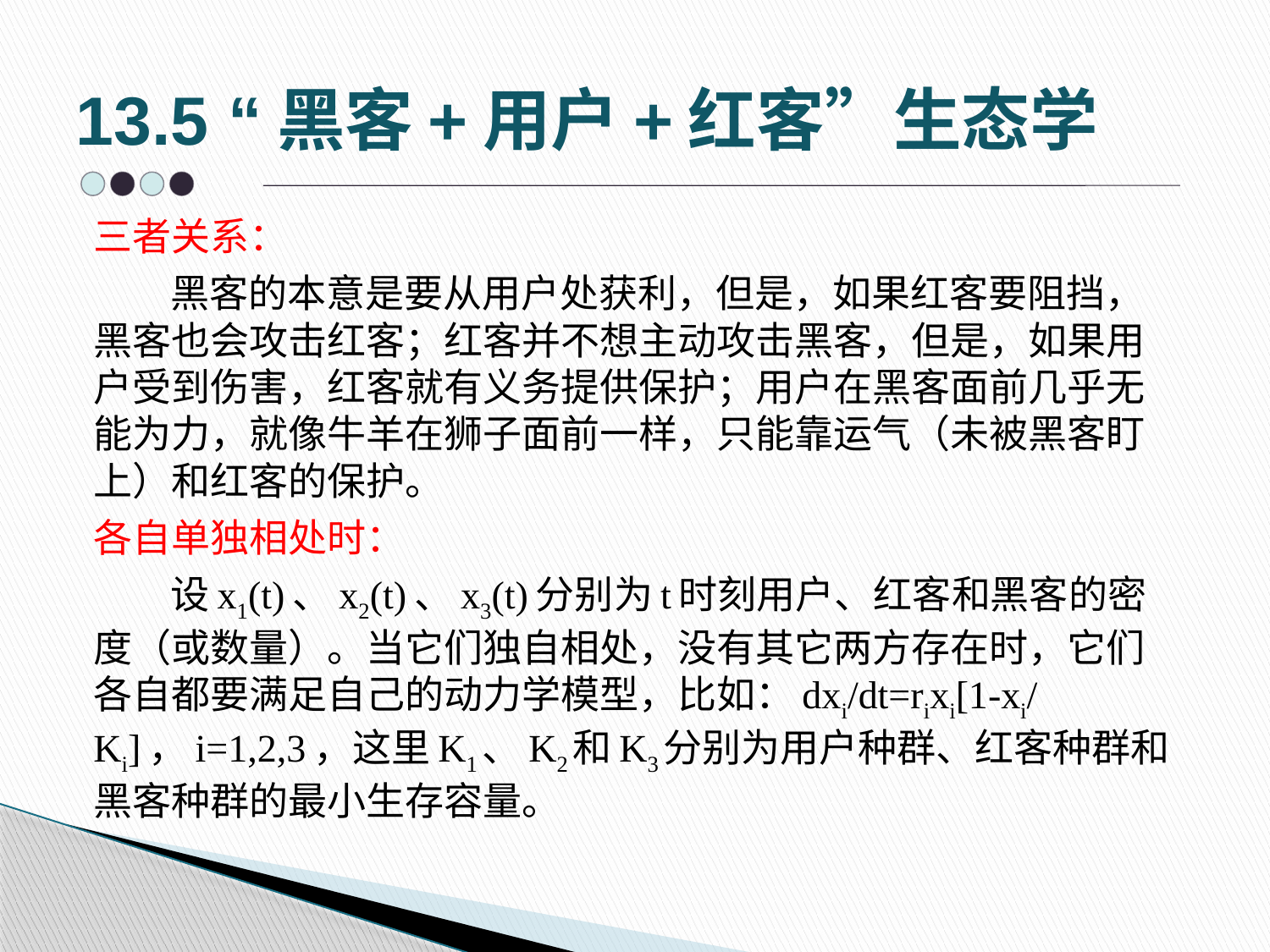

# 13.5 “黑客+用户+红客”生态学

三者关系：
        黑客的本意是要从用户处获利，但是，如果红客要阻挡，黑客也会攻击红客；红客并不想主动攻击黑客，但是，如果用户受到伤害，红客就有义务提供保护；用户在黑客面前几乎无能为力，就像牛羊在狮子面前一样，只能靠运气（未被黑客盯上）和红客的保护。
各自单独相处时：
        设x1(t)、x2(t)、x3(t)分别为t时刻用户、红客和黑客的密度（或数量）。当它们独自相处，没有其它两方存在时，它们各自都要满足自己的动力学模型，比如：dxi/dt=rixi[1-xi/Ki]，i=1,2,3，这里K1、K2和K3分别为用户种群、红客种群和黑客种群的最小生存容量。